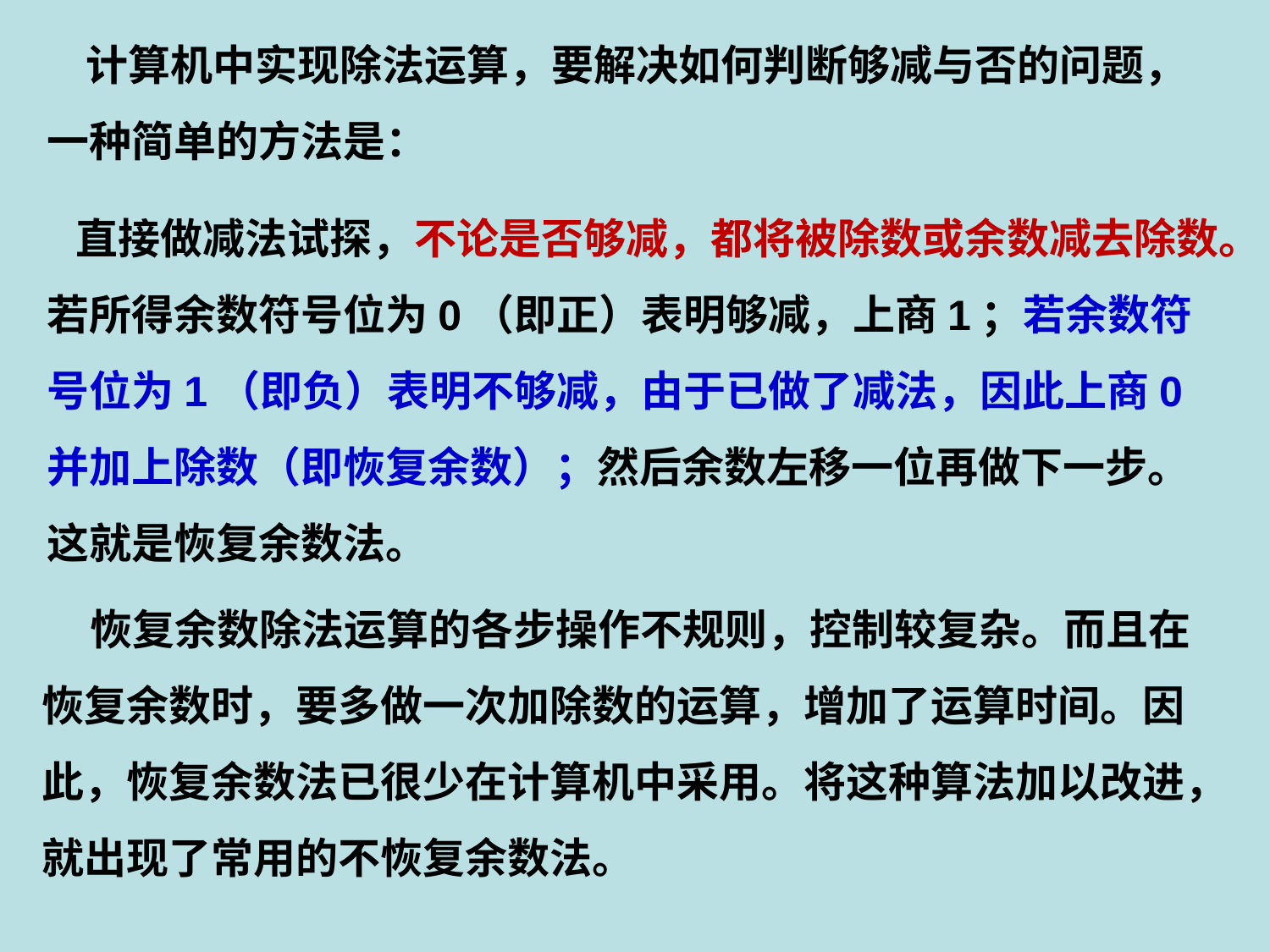

计算机中实现除法运算，要解决如何判断够减与否的问题，一种简单的方法是：
  直接做减法试探，不论是否够减，都将被除数或余数减去除数。若所得余数符号位为0（即正）表明够减，上商1；若余数符号位为1（即负）表明不够减，由于已做了减法，因此上商0并加上除数（即恢复余数）；然后余数左移一位再做下一步。这就是恢复余数法。
    恢复余数除法运算的各步操作不规则，控制较复杂。而且在恢复余数时，要多做一次加除数的运算，增加了运算时间。因此，恢复余数法已很少在计算机中采用。将这种算法加以改进，就出现了常用的不恢复余数法。